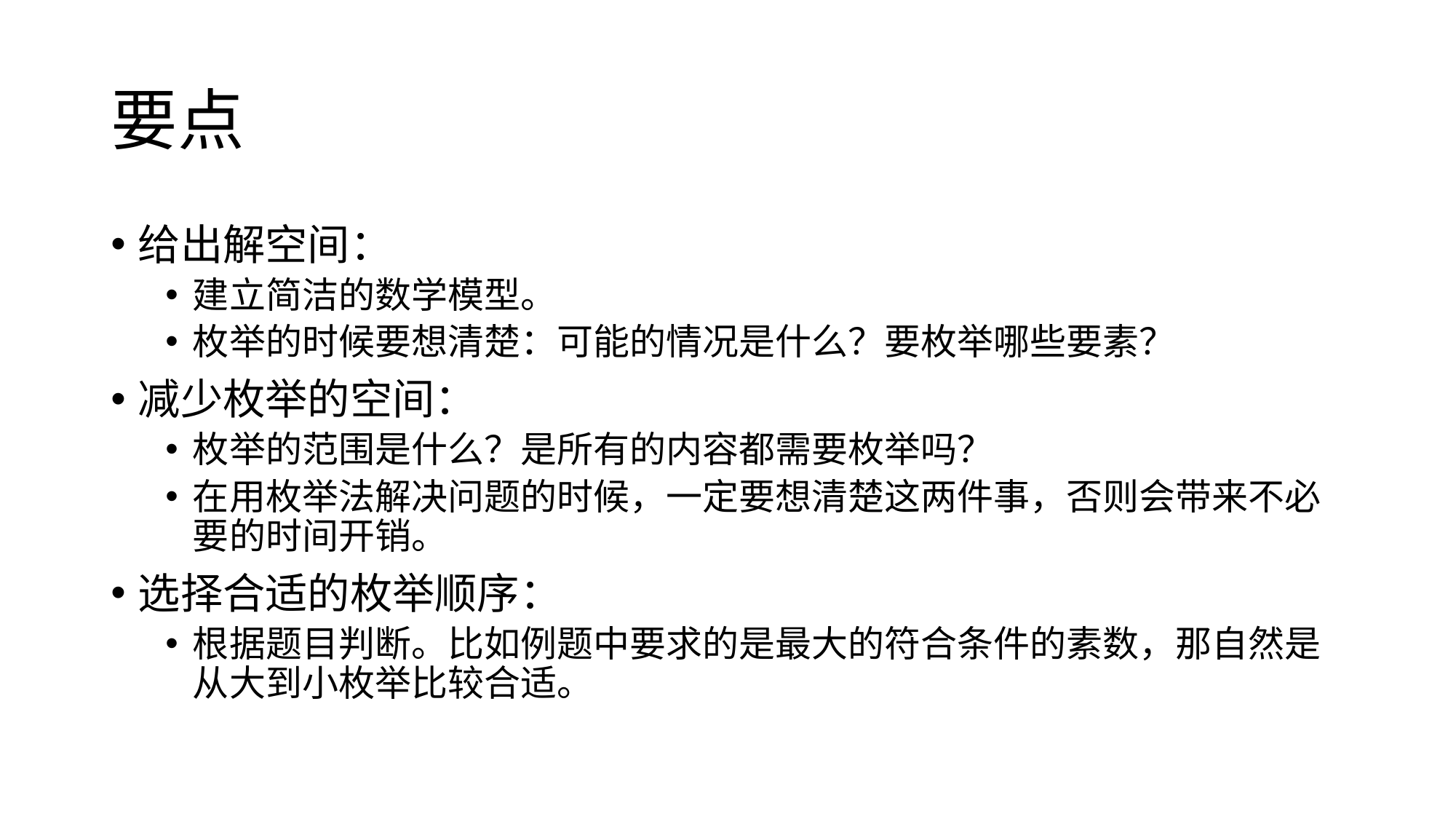

# 要点
给出解空间：
建立简洁的数学模型。
枚举的时候要想清楚：可能的情况是什么？要枚举哪些要素？
减少枚举的空间：
枚举的范围是什么？是所有的内容都需要枚举吗？
在用枚举法解决问题的时候，一定要想清楚这两件事，否则会带来不必要的时间开销。
选择合适的枚举顺序：
根据题目判断。比如例题中要求的是最大的符合条件的素数，那自然是从大到小枚举比较合适。